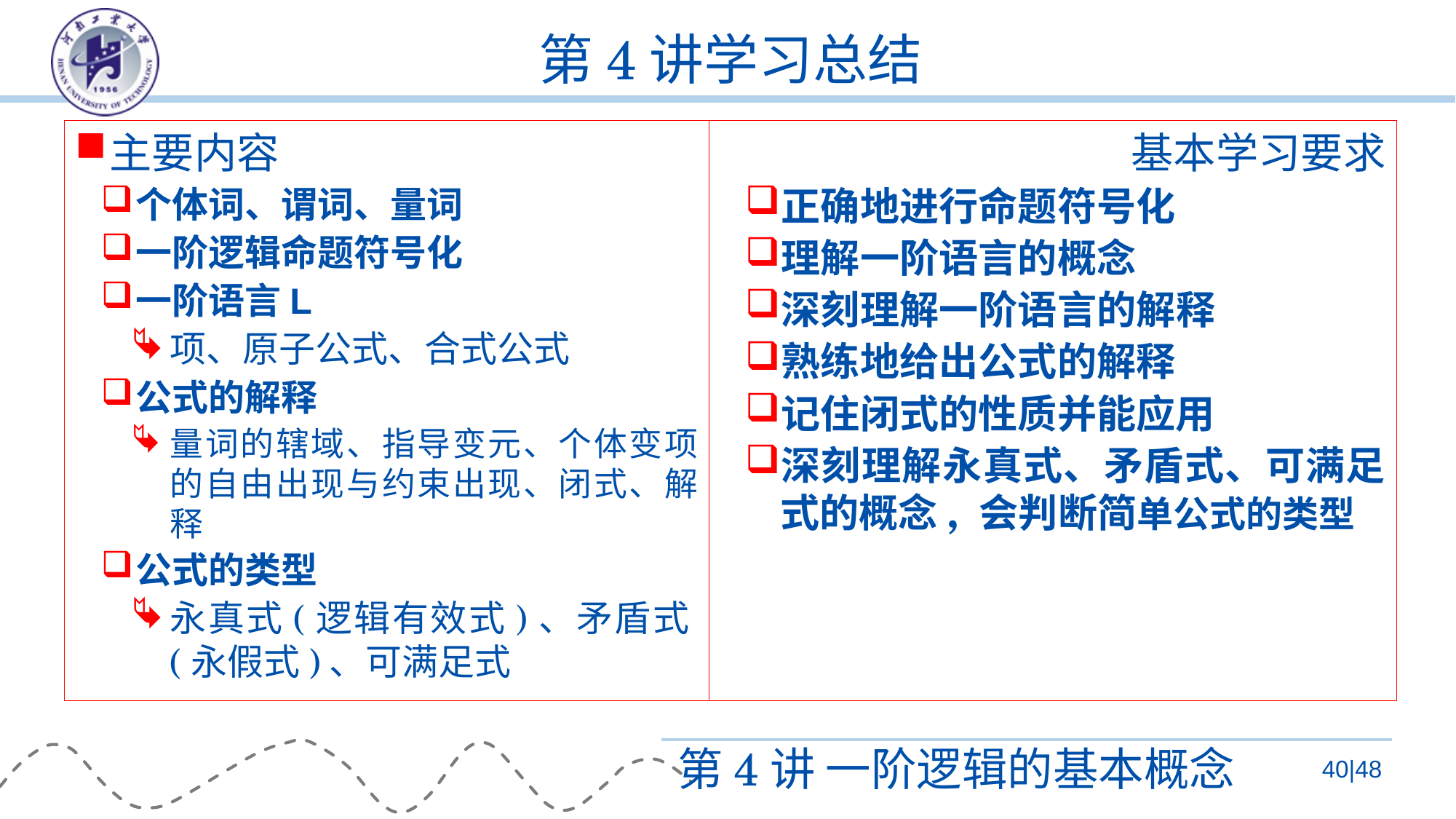

# 第4讲学习总结
主要内容
个体词、谓词、量词
一阶逻辑命题符号化
一阶语言L
项、原子公式、合式公式
公式的解释
量词的辖域、指导变元、个体变项的自由出现与约束出现、闭式、解释
公式的类型
永真式(逻辑有效式)、矛盾式(永假式)、可满足式
基本学习要求
正确地进行命题符号化
理解一阶语言的概念
深刻理解一阶语言的解释
熟练地给出公式的解释
记住闭式的性质并能应用
深刻理解永真式、矛盾式、可满足式的概念, 会判断简单公式的类型
第4讲 一阶逻辑的基本概念
40|48